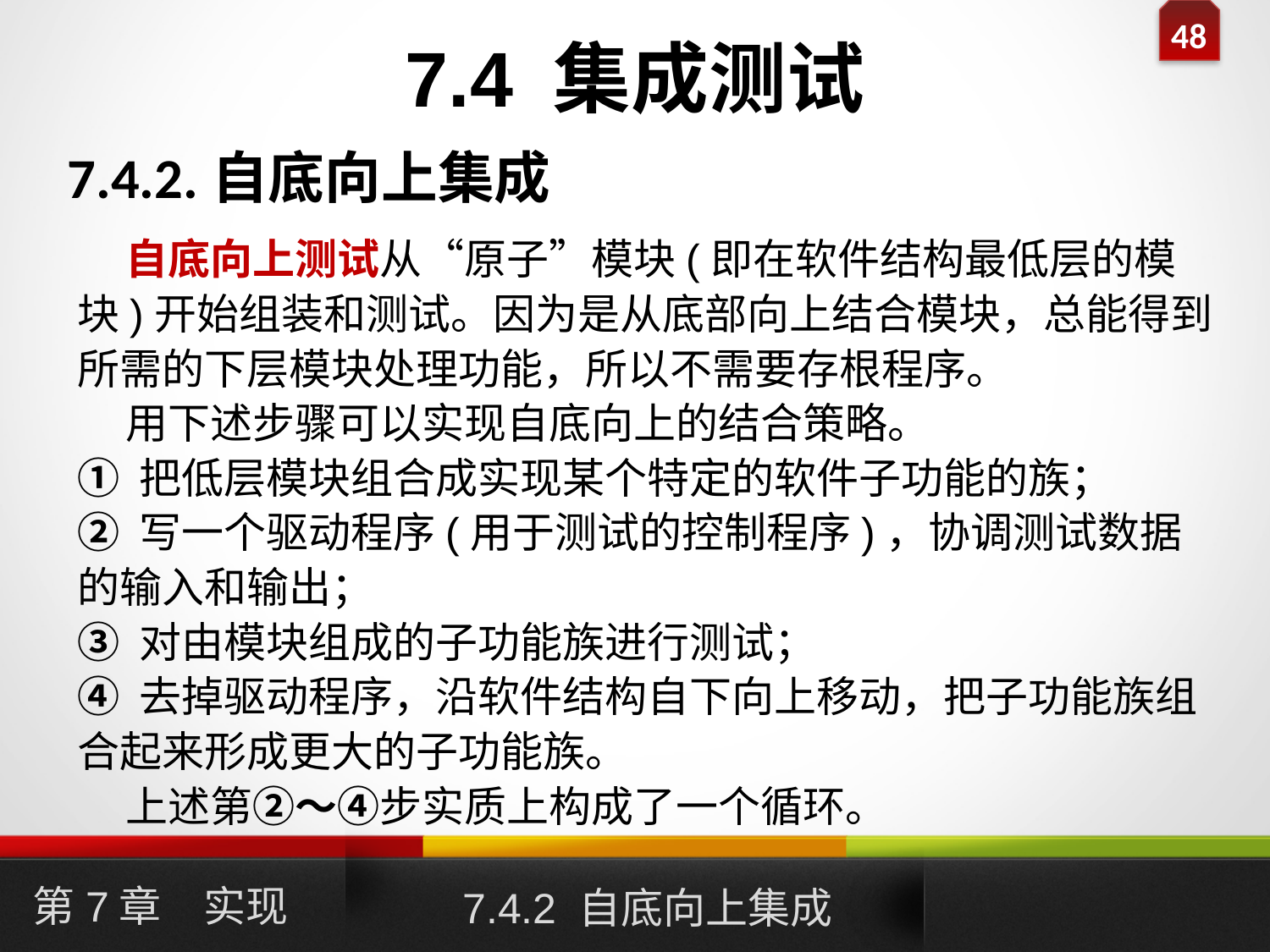

# 7.4 集成测试
7.4.2.自底向上集成
    自底向上测试从“原子”模块(即在软件结构最低层的模块)开始组装和测试。因为是从底部向上结合模块，总能得到所需的下层模块处理功能，所以不需要存根程序。
    用下述步骤可以实现自底向上的结合策略。
① 把低层模块组合成实现某个特定的软件子功能的族；
② 写一个驱动程序(用于测试的控制程序)，协调测试数据的输入和输出；
③ 对由模块组成的子功能族进行测试；
④ 去掉驱动程序，沿软件结构自下向上移动，把子功能族组合起来形成更大的子功能族。
    上述第②～④步实质上构成了一个循环。
第7章　实现
7.4.2 自底向上集成